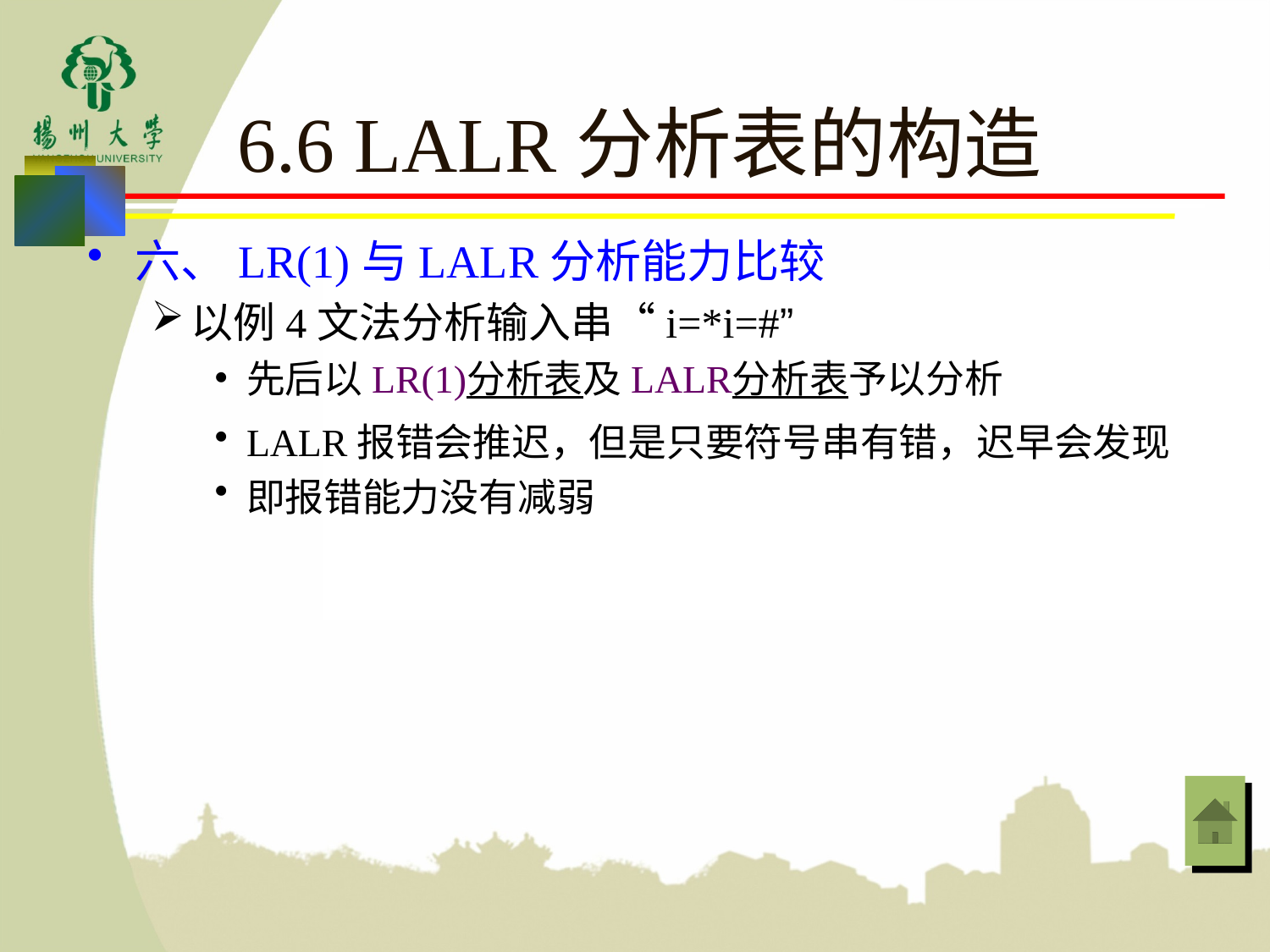

# 6.6 LALR分析表的构造
六、LR(1)与LALR分析能力比较
以例4文法分析输入串“i=*i=#”
先后以LR(1)分析表及LALR分析表予以分析
LALR报错会推迟，但是只要符号串有错，迟早会发现
即报错能力没有减弱

135